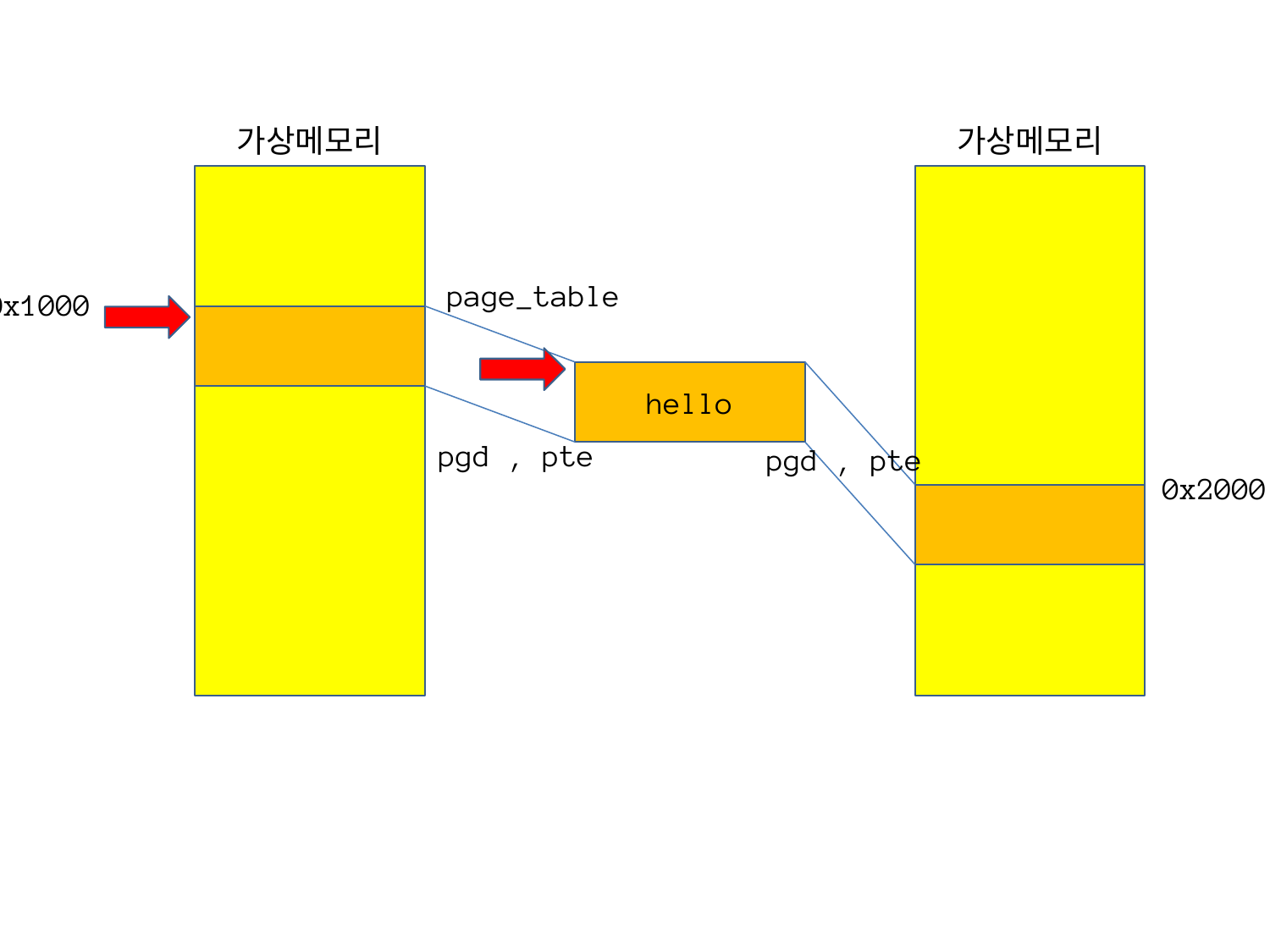

가상메모리
가상메모리

page_table
0x1000

hello
pgd , pte
pgd , pte
0x2000